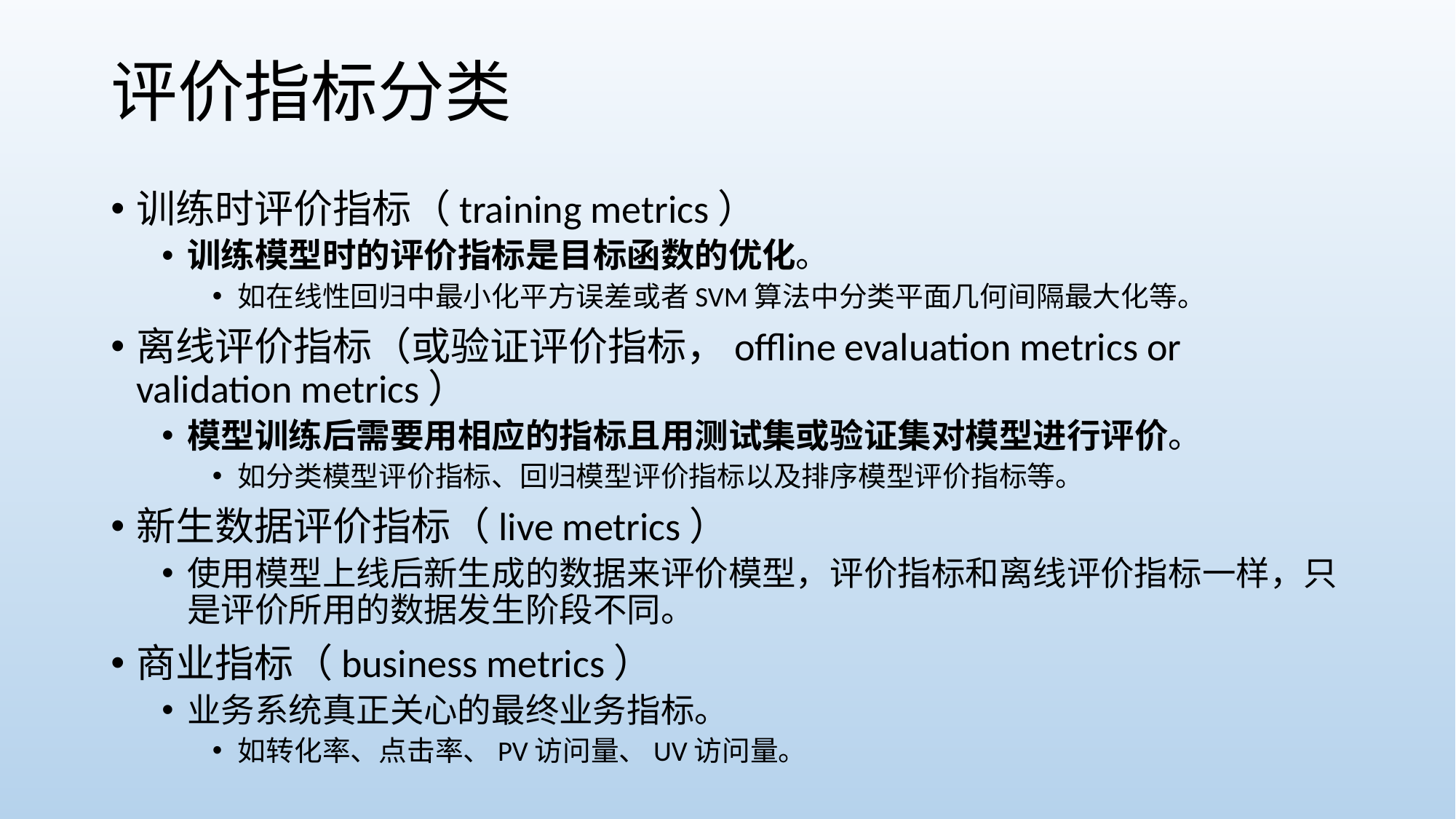

# 评价指标分类
训练时评价指标（training metrics）
训练模型时的评价指标是目标函数的优化。
如在线性回归中最小化平方误差或者SVM算法中分类平面几何间隔最大化等。
离线评价指标（或验证评价指标，offline evaluation metrics or validation metrics）
模型训练后需要用相应的指标且用测试集或验证集对模型进行评价。
如分类模型评价指标、回归模型评价指标以及排序模型评价指标等。
新生数据评价指标（live metrics）
使用模型上线后新生成的数据来评价模型，评价指标和离线评价指标一样，只是评价所用的数据发生阶段不同。
商业指标（business metrics）
业务系统真正关心的最终业务指标。
如转化率、点击率、PV访问量、UV访问量。